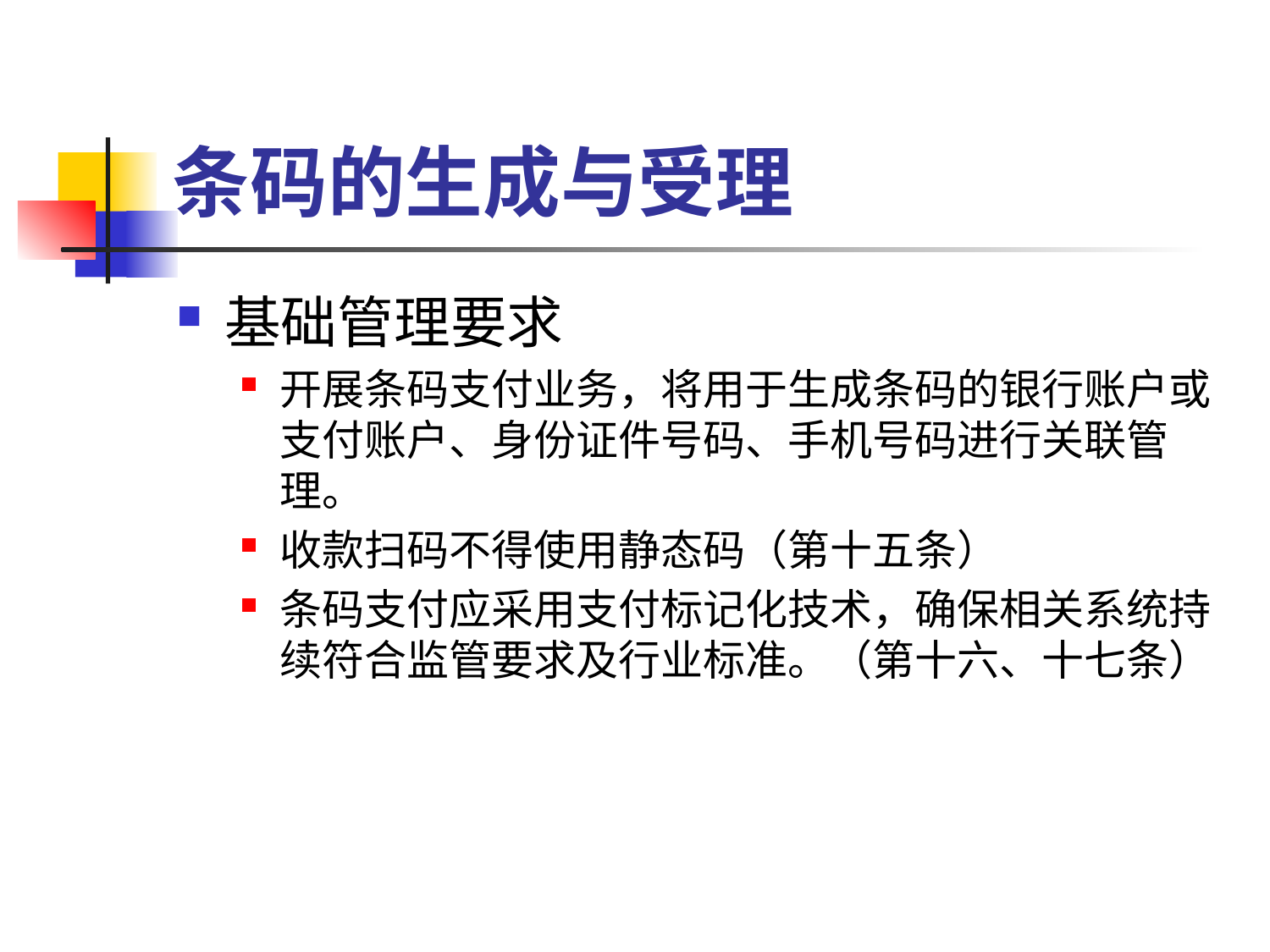

# 条码的生成与受理
基础管理要求
开展条码支付业务，将用于生成条码的银行账户或支付账户、身份证件号码、手机号码进行关联管理。
收款扫码不得使用静态码（第十五条）
条码支付应采用支付标记化技术，确保相关系统持续符合监管要求及行业标准。（第十六、十七条）